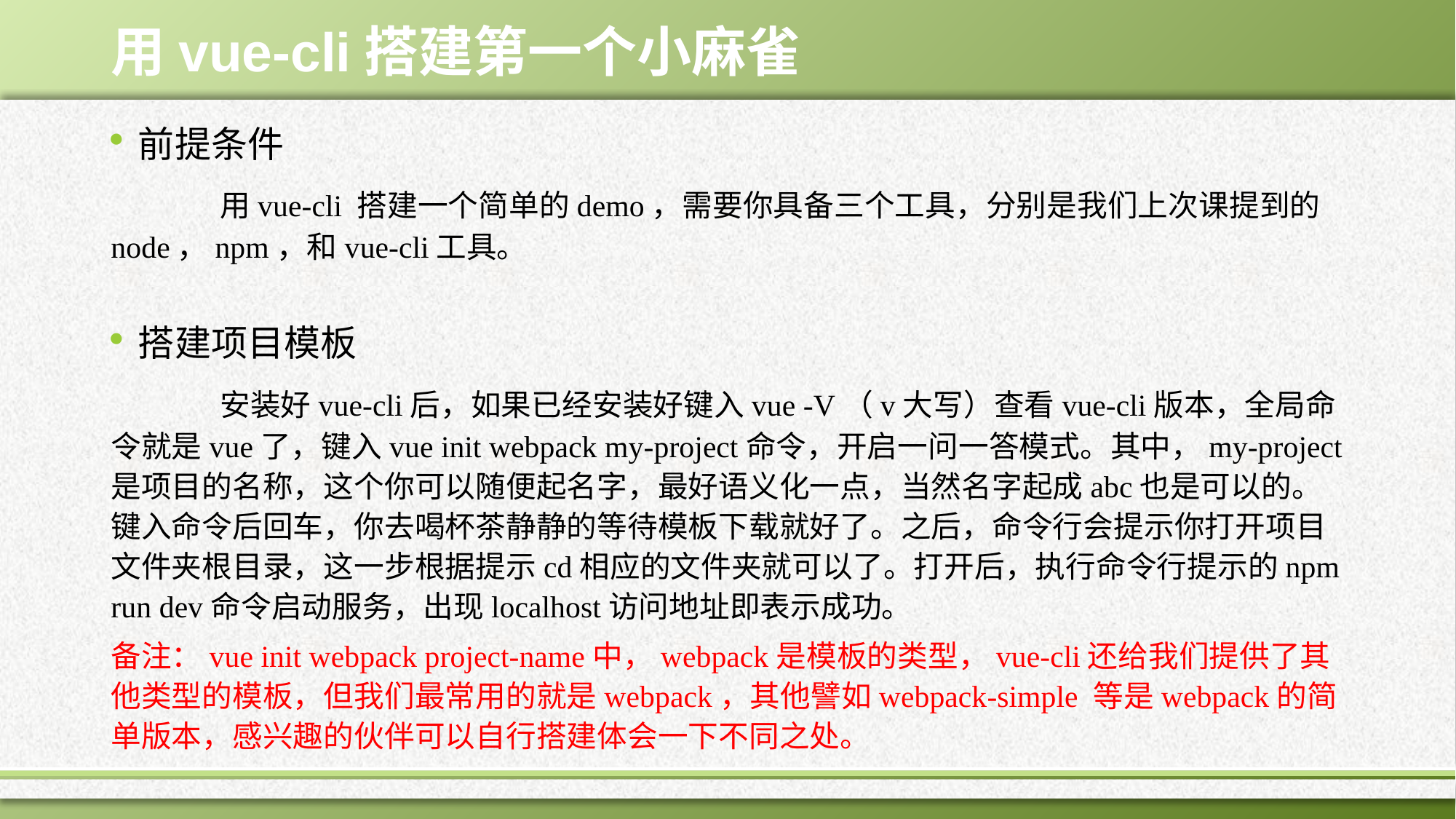

# 用vue-cli搭建第一个小麻雀
前提条件
	用vue-cli 搭建一个简单的demo，需要你具备三个工具，分别是我们上次课提到的node，npm，和vue-cli工具。

搭建项目模板
	安装好vue-cli后，如果已经安装好键入vue -V（v大写）查看vue-cli版本，全局命令就是vue了，键入vue init webpack my-project命令，开启一问一答模式。其中，my-project是项目的名称，这个你可以随便起名字，最好语义化一点，当然名字起成abc也是可以的。键入命令后回车，你去喝杯茶静静的等待模板下载就好了。之后，命令行会提示你打开项目文件夹根目录，这一步根据提示cd相应的文件夹就可以了。打开后，执行命令行提示的npm run dev命令启动服务，出现localhost访问地址即表示成功。
备注：vue init webpack project-name中，webpack是模板的类型，vue-cli还给我们提供了其他类型的模板，但我们最常用的就是webpack，其他譬如webpack-simple 等是webpack的简单版本，感兴趣的伙伴可以自行搭建体会一下不同之处。